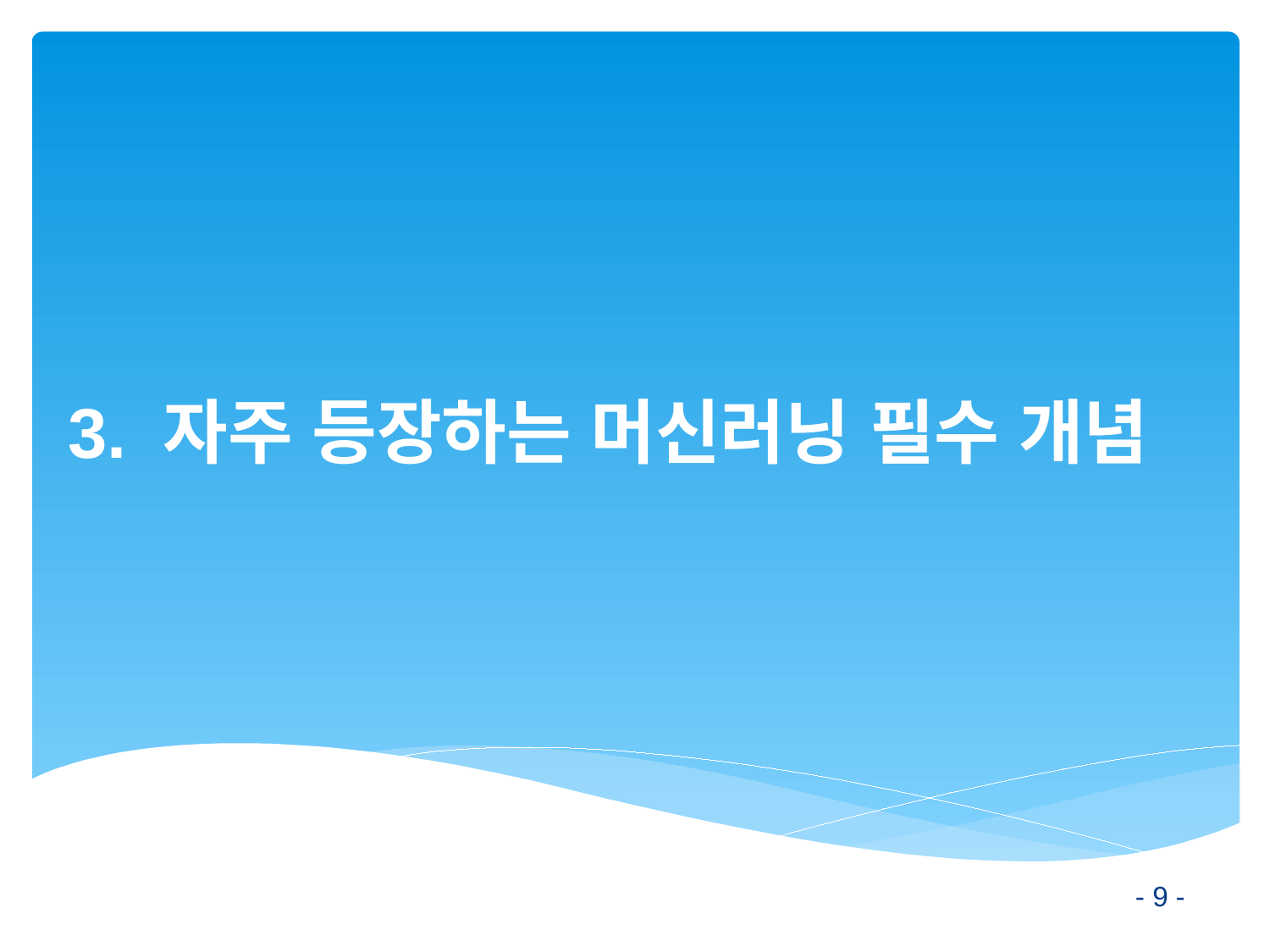

# 3. 자주 등장하는 머신러닝 필수 개념
- 9 -